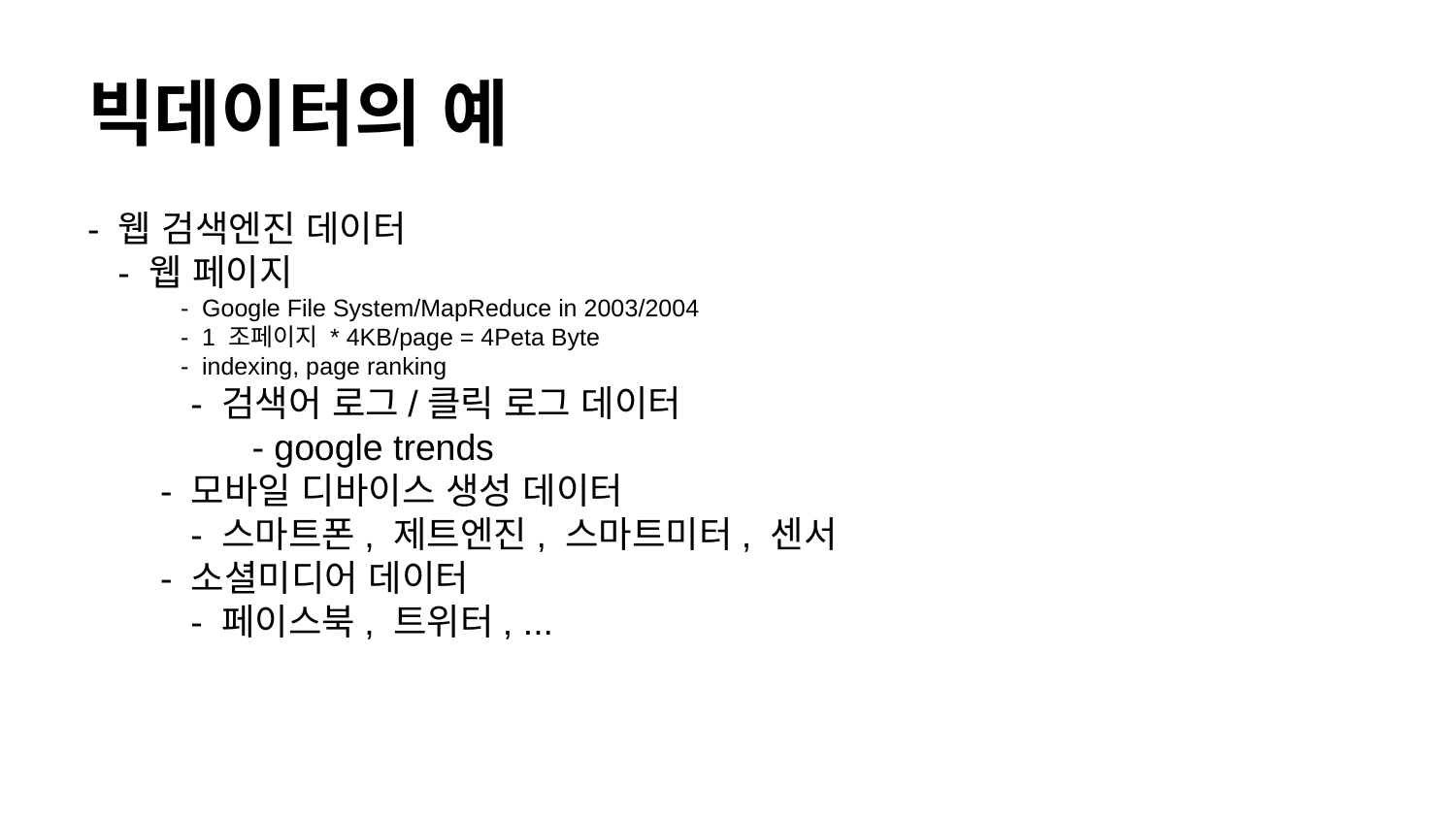

# 빅데이터의 예
- 웹 검색엔진 데이터
   - 웹 페이지
   -  Google File System/MapReduce in 2003/2004
   -  1 조페이지 * 4KB/page = 4Peta Byte
   -  indexing, page ranking
   - 검색어 로그/클릭 로그 데이터
         - google trends
- 모바일 디바이스 생성 데이터
   - 스마트폰, 제트엔진, 스마트미터, 센서
- 소셜미디어 데이터
   - 페이스북, 트위터, ...